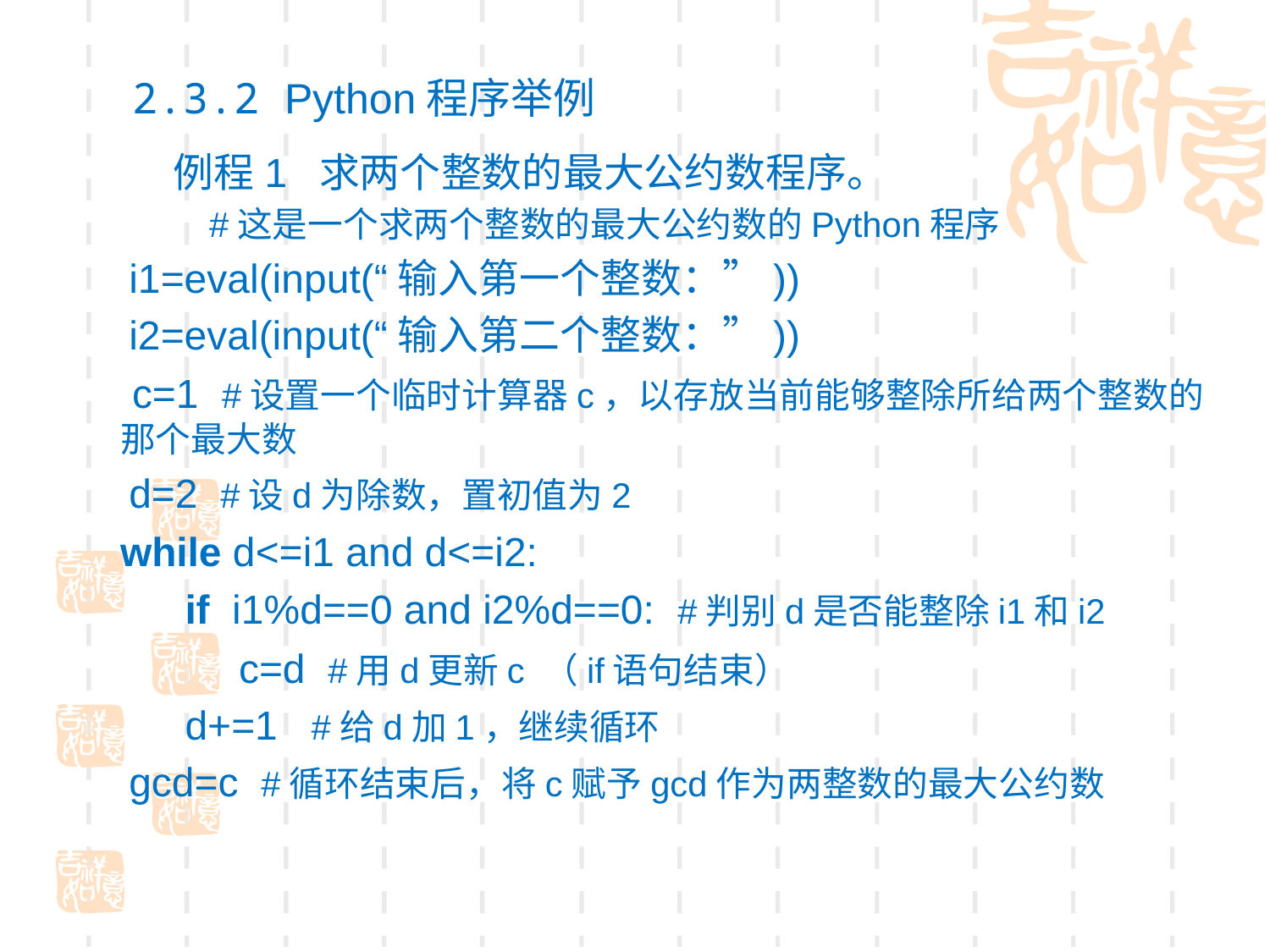

2.3.2 Python程序举例
          例程1  求两个整数的最大公约数程序。
              #这是一个求两个整数的最大公约数的Python程序
     i1=eval(input(“输入第一个整数：”))
     i2=eval(input(“输入第二个整数：”))
     c=1  #设置一个临时计算器c，以存放当前能够整除所给两个整数的那个最大数
     d=2  #设d为除数，置初值为2
    while d<=i1 and d<=i2:
          if  i1%d==0 and i2%d==0:  #判别d是否能整除i1和i2
              c=d  #用d更新c （if语句结束）
          d+=1   #给d加1，继续循环
     gcd=c  #循环结束后，将c赋予gcd作为两整数的最大公约数